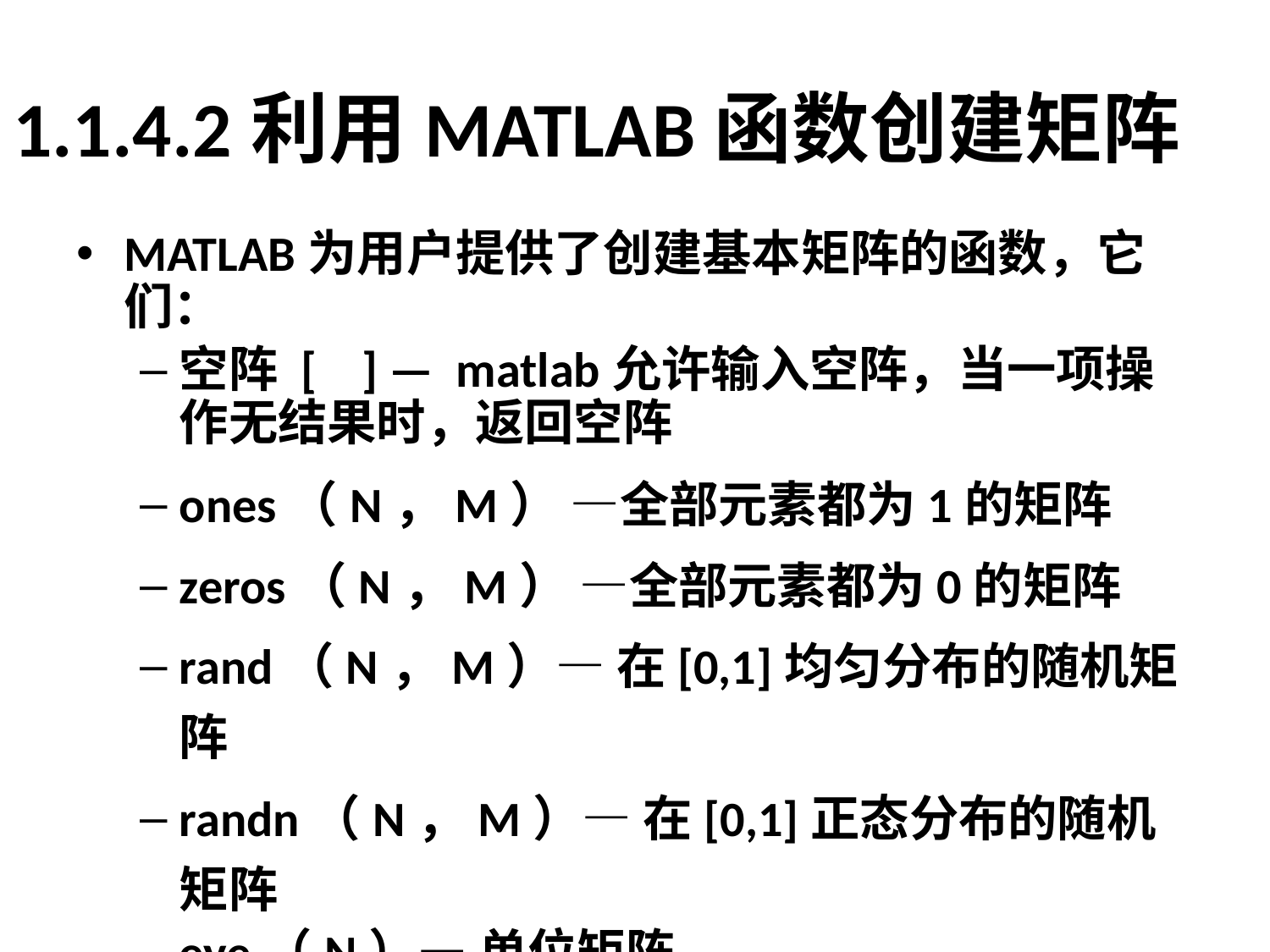

# 1.1.4.2利用MATLAB函数创建矩阵
MATLAB为用户提供了创建基本矩阵的函数，它们：
空阵 [    ] —  matlab允许输入空阵，当一项操作无结果时，返回空阵
ones（N，M） —全部元素都为1的矩阵
zeros（N，M） —全部元素都为0的矩阵
rand（N，M）— 在[0,1]均匀分布的随机矩阵
randn（N，M）— 在[0,1]正态分布的随机矩阵
eye（N）— 单位矩阵